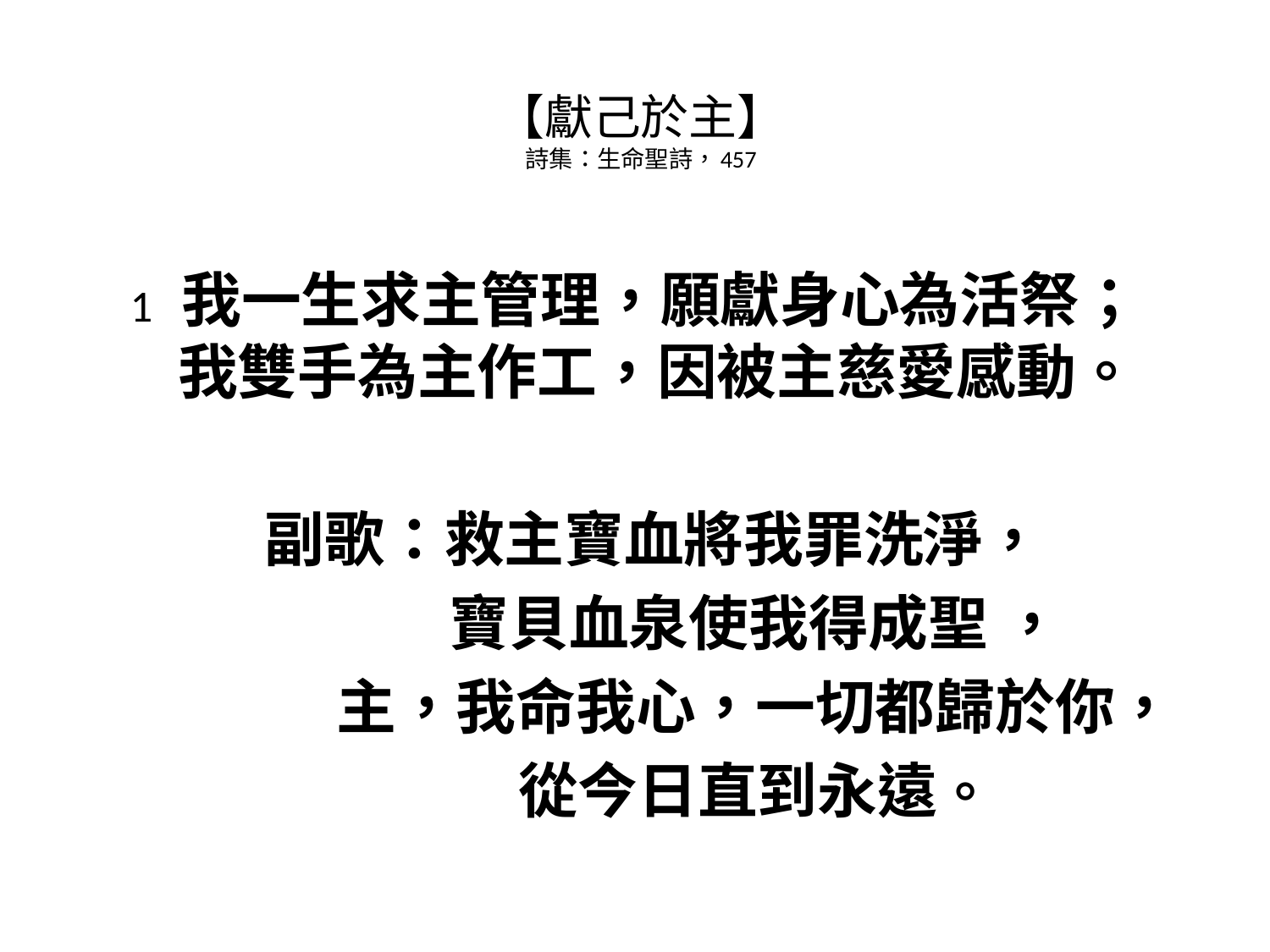

# 【獻己於主】 詩集：生命聖詩，457
1  我一生求主管理，願獻身心為活祭；
我雙手為主作工，因被主慈愛感動。

  副歌：救主寶血將我罪洗淨，
                 寶貝血泉使我得成聖 ，
                 主，我命我心，一切都歸於你，
                 從今日直到永遠。